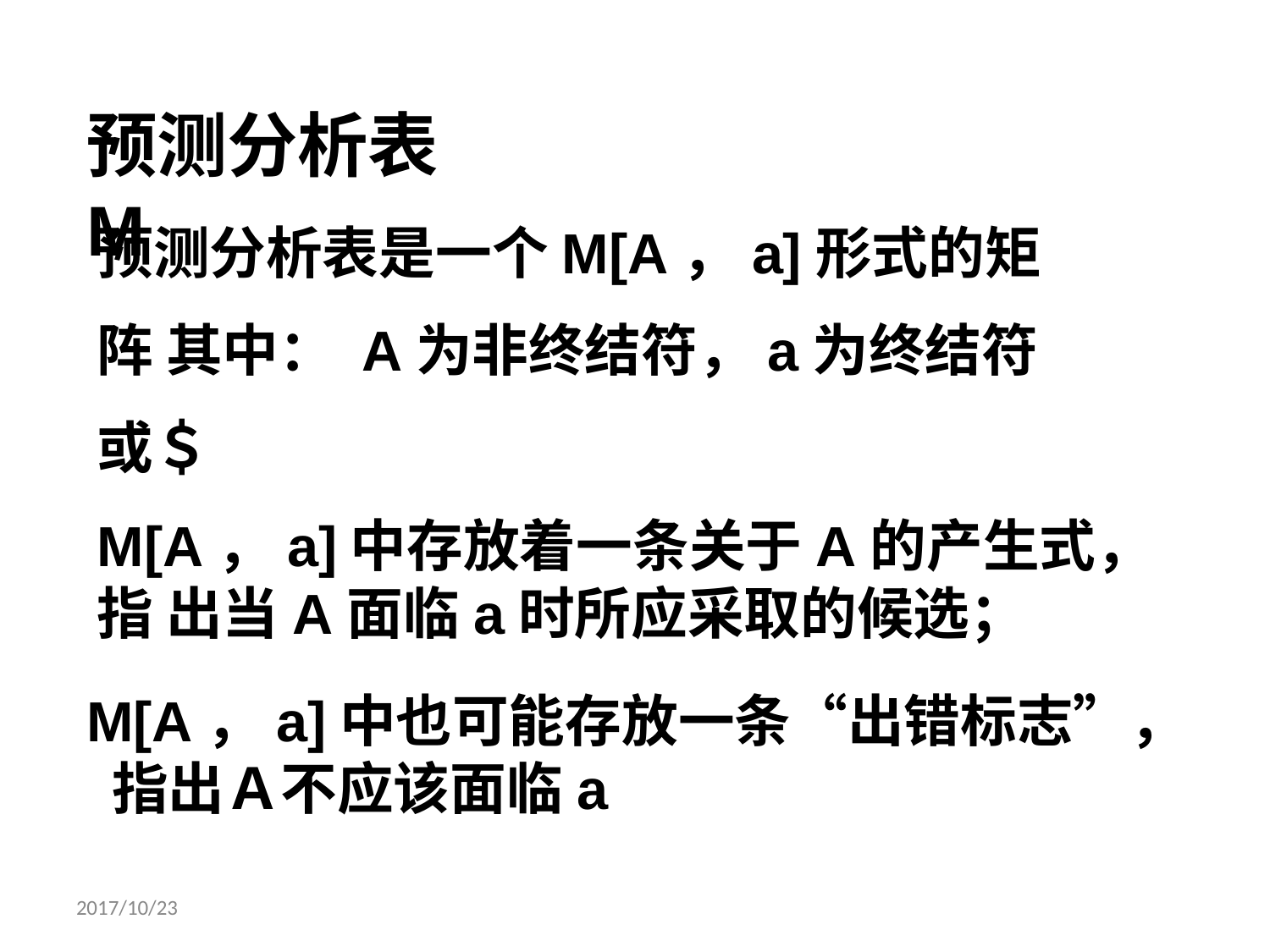

# 预测分析表M
预测分析表是一个M[A，a]形式的矩阵 其中： A为非终结符，a为终结符或＄
M[A，a]中存放着一条关于A的产生式，指 出当A面临a时所应采取的候选；
M[A，a]中也可能存放一条“出错标志”，  指出Ａ不应该面临a
2017/10/23
61